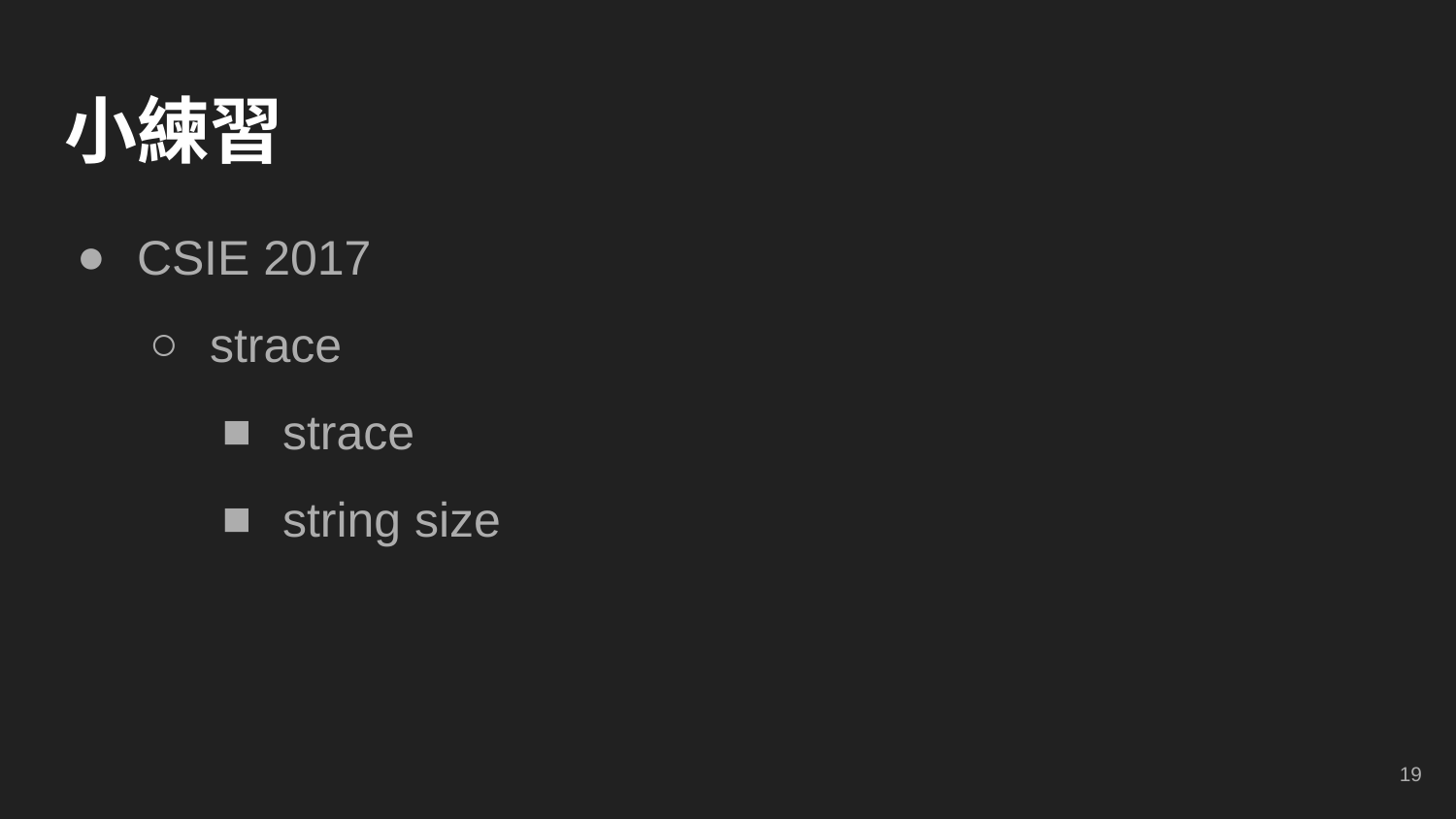

# 小練習
CSIE 2017
strace
strace
string size
19